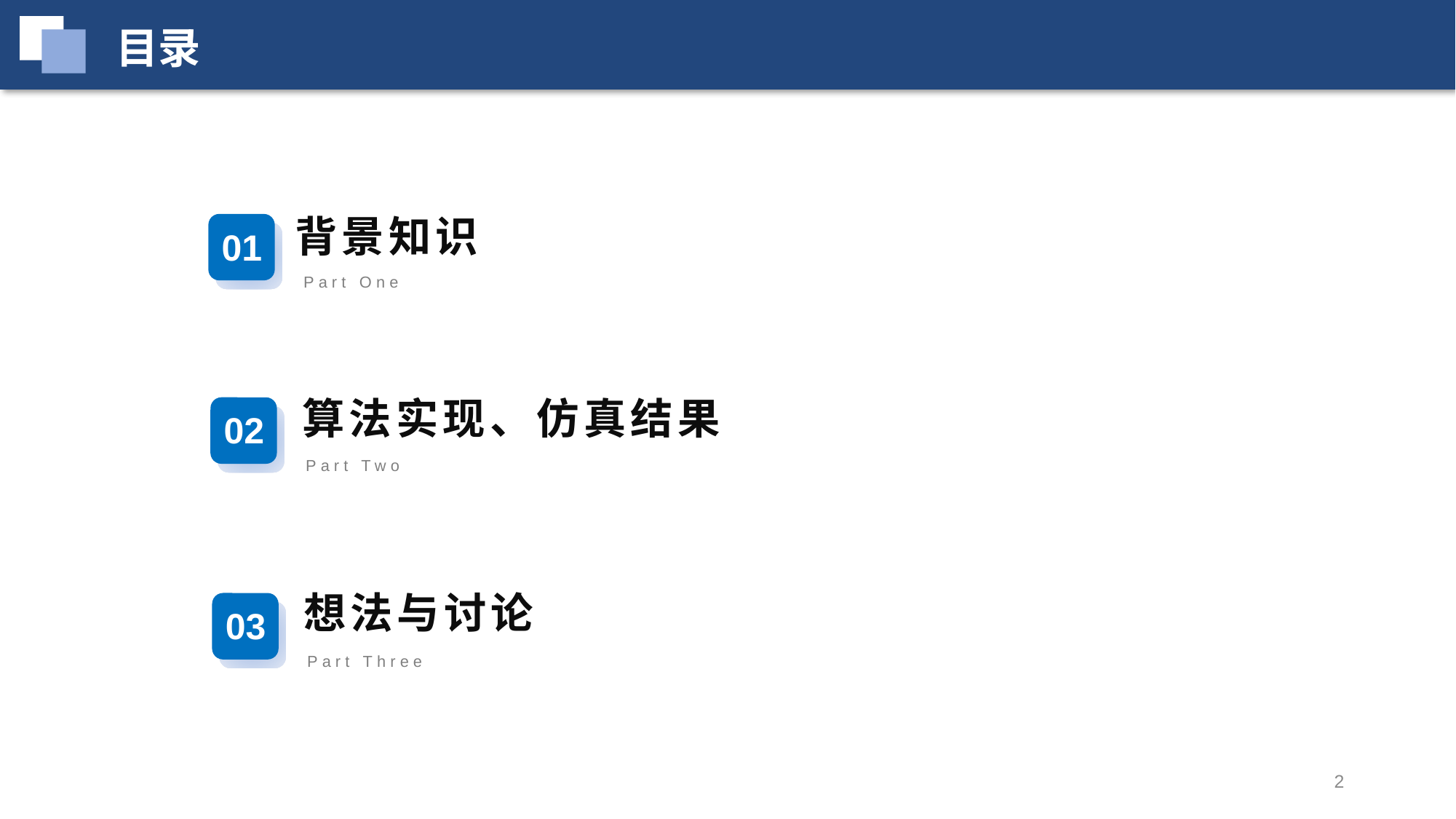

目录

背景知识

01

Part One
算法实现、仿真结果

02

Part Two
想法与讨论

03

Part Three
2